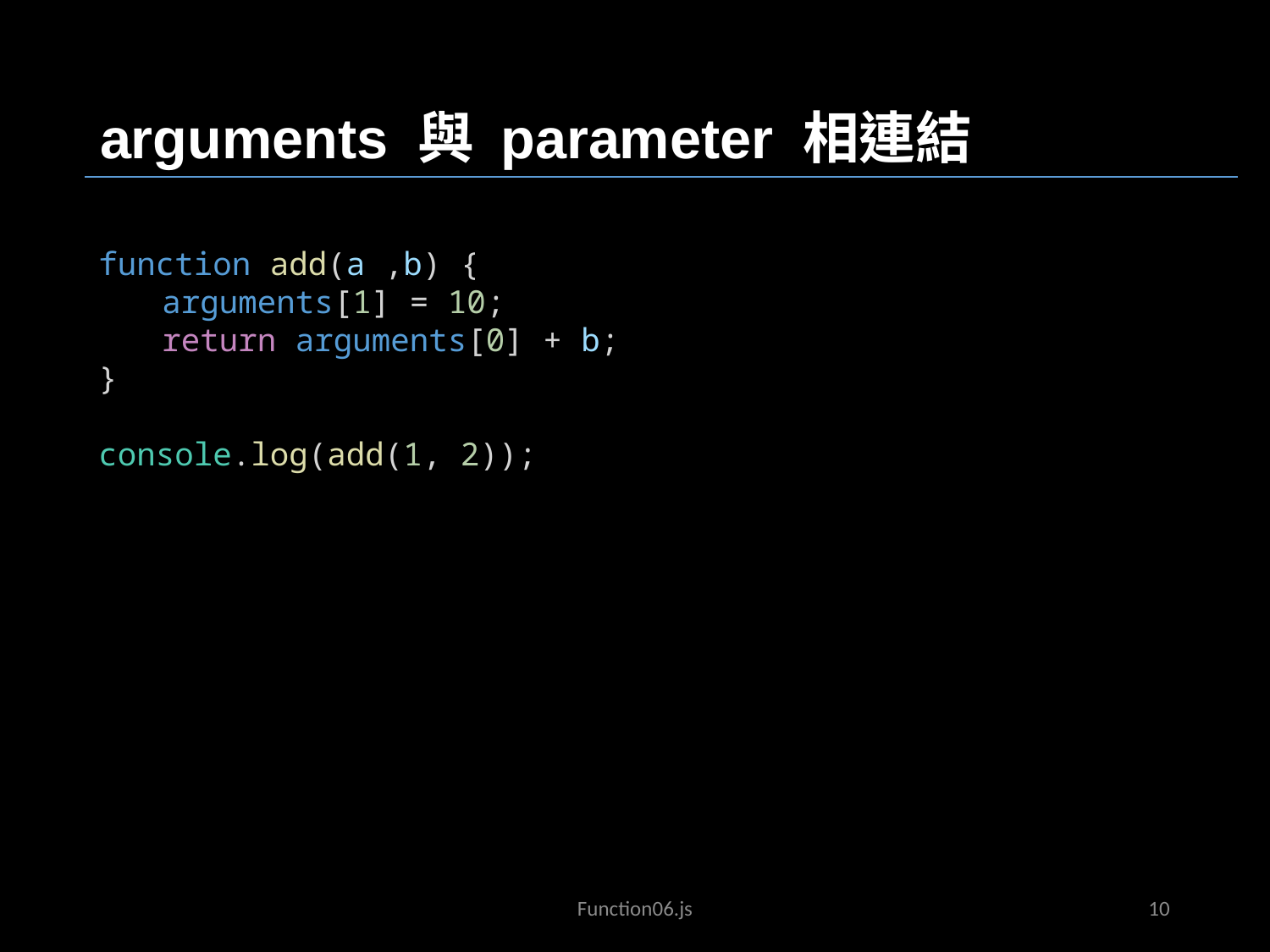

arguments 與 parameter 相連結

function add(a ,b) {
arguments[1] = 10;
return arguments[0] + b;
}
console.log(add(1, 2));
JavaScriptObjects02.js
Function06.js
10